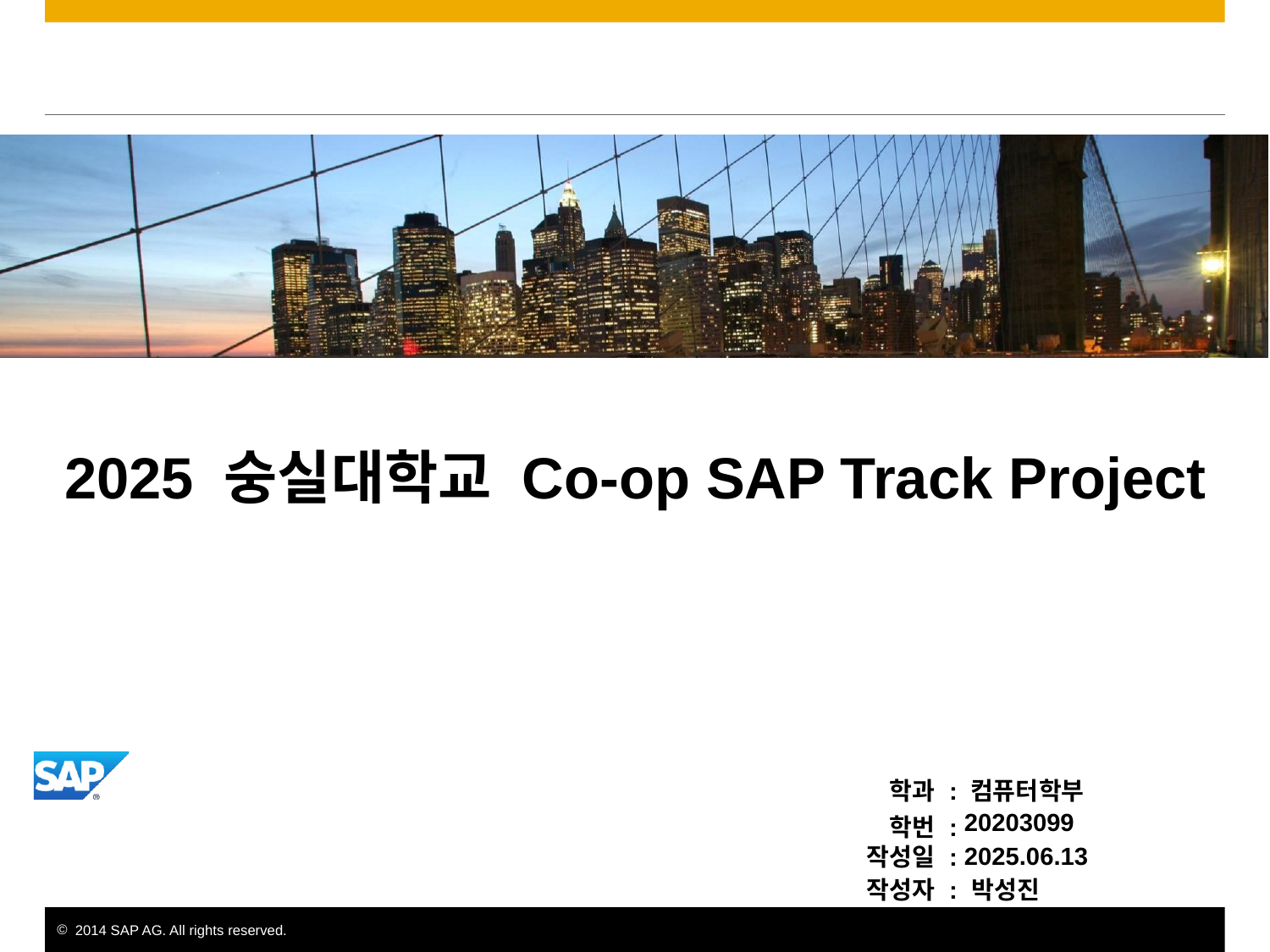

2025 숭실대학교 Co-op SAP Track Project

| 학과 : | 컴퓨터학부 |
| --- | --- |
| 학번 : | 20203099 |
| 작성일 : | 2025.06.13 |
| 작성자 : | 박성진 |